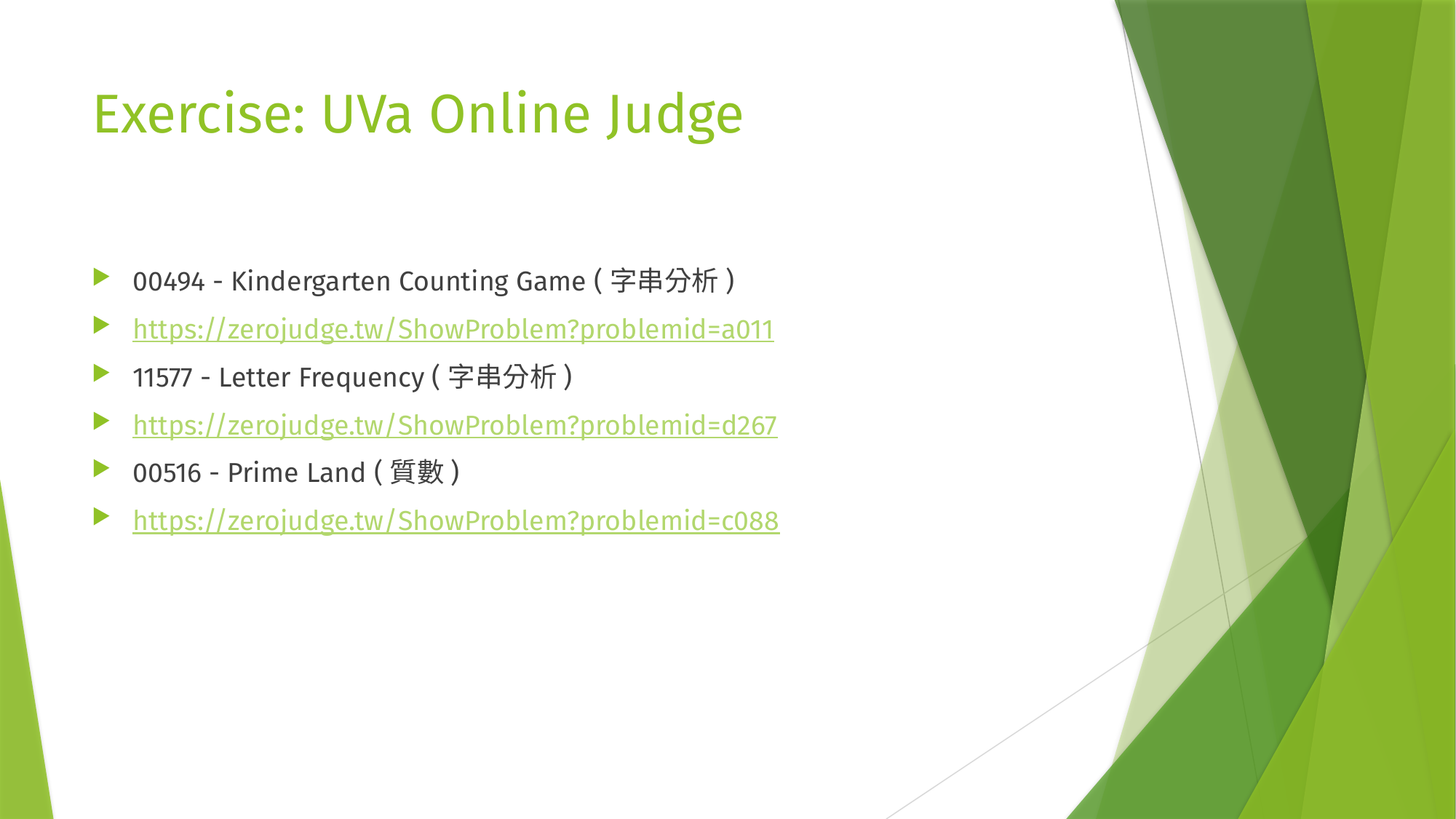

# Exercise: UVa Online Judge
00494 - Kindergarten Counting Game (字串分析)
https://zerojudge.tw/ShowProblem?problemid=a011
11577 - Letter Frequency (字串分析)
https://zerojudge.tw/ShowProblem?problemid=d267
00516 - Prime Land (質數)
https://zerojudge.tw/ShowProblem?problemid=c088